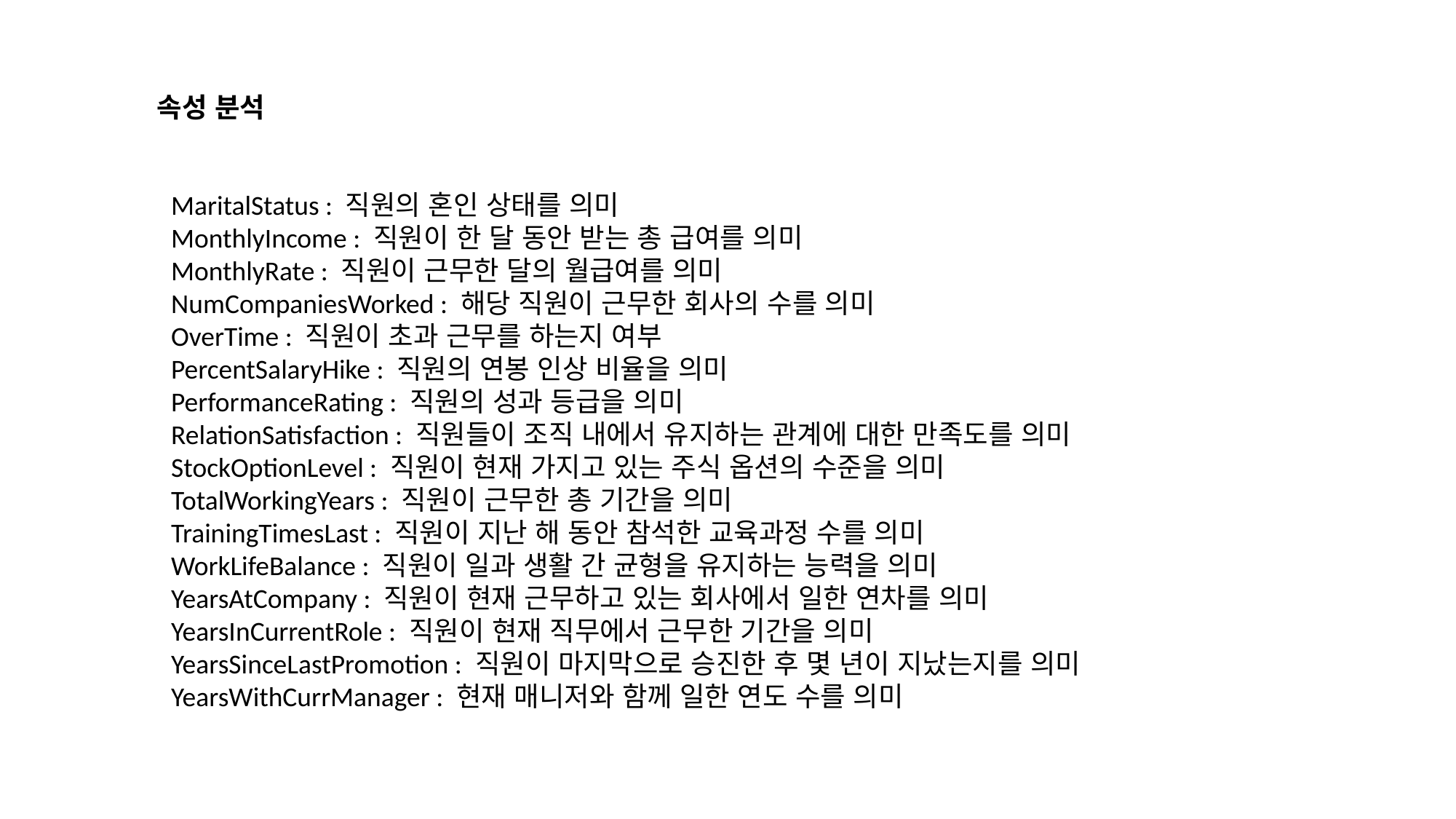

속성 분석
MaritalStatus : 직원의 혼인 상태를 의미
MonthlyIncome : 직원이 한 달 동안 받는 총 급여를 의미
MonthlyRate : 직원이 근무한 달의 월급여를 의미
NumCompaniesWorked : 해당 직원이 근무한 회사의 수를 의미
OverTime : 직원이 초과 근무를 하는지 여부
PercentSalaryHike : 직원의 연봉 인상 비율을 의미
PerformanceRating : 직원의 성과 등급을 의미
RelationSatisfaction : 직원들이 조직 내에서 유지하는 관계에 대한 만족도를 의미
StockOptionLevel : 직원이 현재 가지고 있는 주식 옵션의 수준을 의미
TotalWorkingYears : 직원이 근무한 총 기간을 의미
TrainingTimesLast : 직원이 지난 해 동안 참석한 교육과정 수를 의미
WorkLifeBalance : 직원이 일과 생활 간 균형을 유지하는 능력을 의미
YearsAtCompany : 직원이 현재 근무하고 있는 회사에서 일한 연차를 의미
YearsInCurrentRole : 직원이 현재 직무에서 근무한 기간을 의미
YearsSinceLastPromotion : 직원이 마지막으로 승진한 후 몇 년이 지났는지를 의미
YearsWithCurrManager : 현재 매니저와 함께 일한 연도 수를 의미